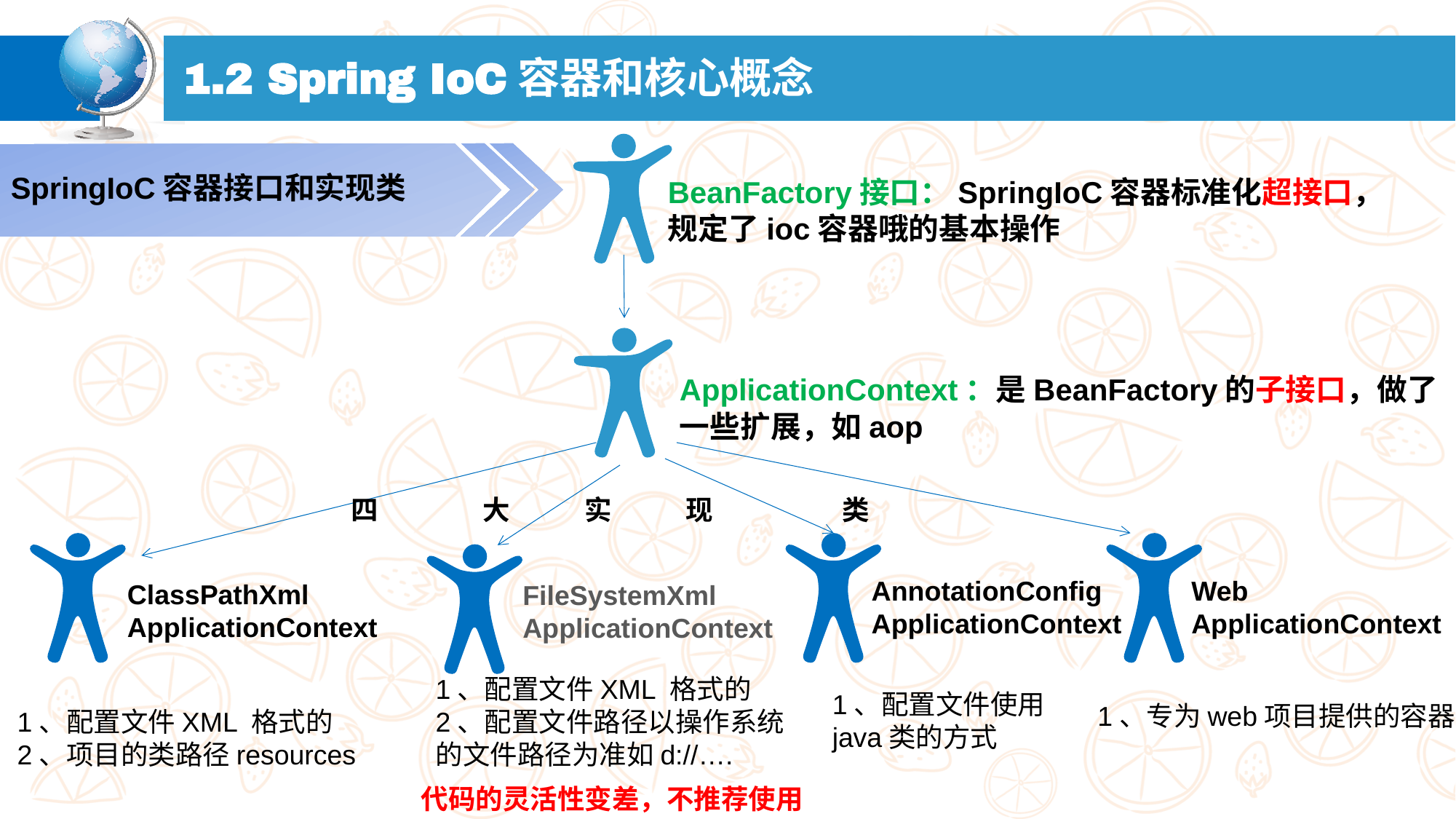

# 1.2 Spring IoC容器和核心概念

SpringIoC容器接口和实现类
BeanFactory接口：SpringIoC容器标准化超接口，
规定了ioc容器哦的基本操作

ApplicationContext：是BeanFactory的子接口，做了
一些扩展，如aop
四                 大            实            现                     类

Web
ApplicationContext
AnnotationConfig
ApplicationContext
ClassPathXml
ApplicationContext
FileSystemXml
ApplicationContext
1、配置文件XML 格式的
2、配置文件路径以操作系统
的文件路径为准如d://….
1、配置文件使用
java类的方式
1、专为web项目提供的容器
1、配置文件XML 格式的
2、项目的类路径resources
代码的灵活性变差，不推荐使用